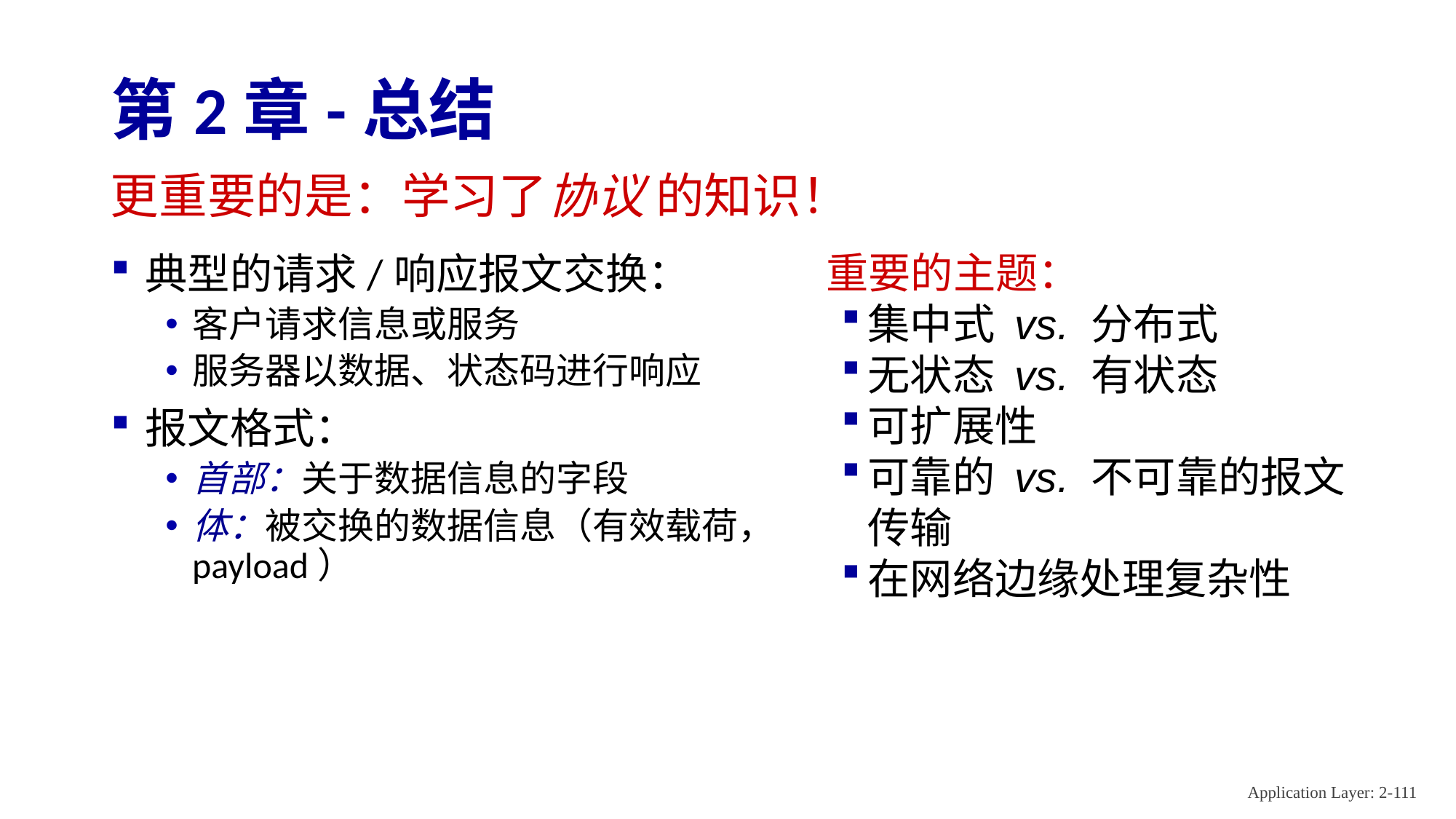

# 第2章-总结
更重要的是：学习了协议 的知识！
重要的主题：
集中式 vs. 分布式
无状态 vs. 有状态
可扩展性
可靠的 vs. 不可靠的报文传输
在网络边缘处理复杂性
典型的请求/响应报文交换：
客户请求信息或服务
服务器以数据、状态码进行响应
报文格式：
首部：关于数据信息的字段
体：被交换的数据信息（有效载荷，payload）
Application Layer: 2-111